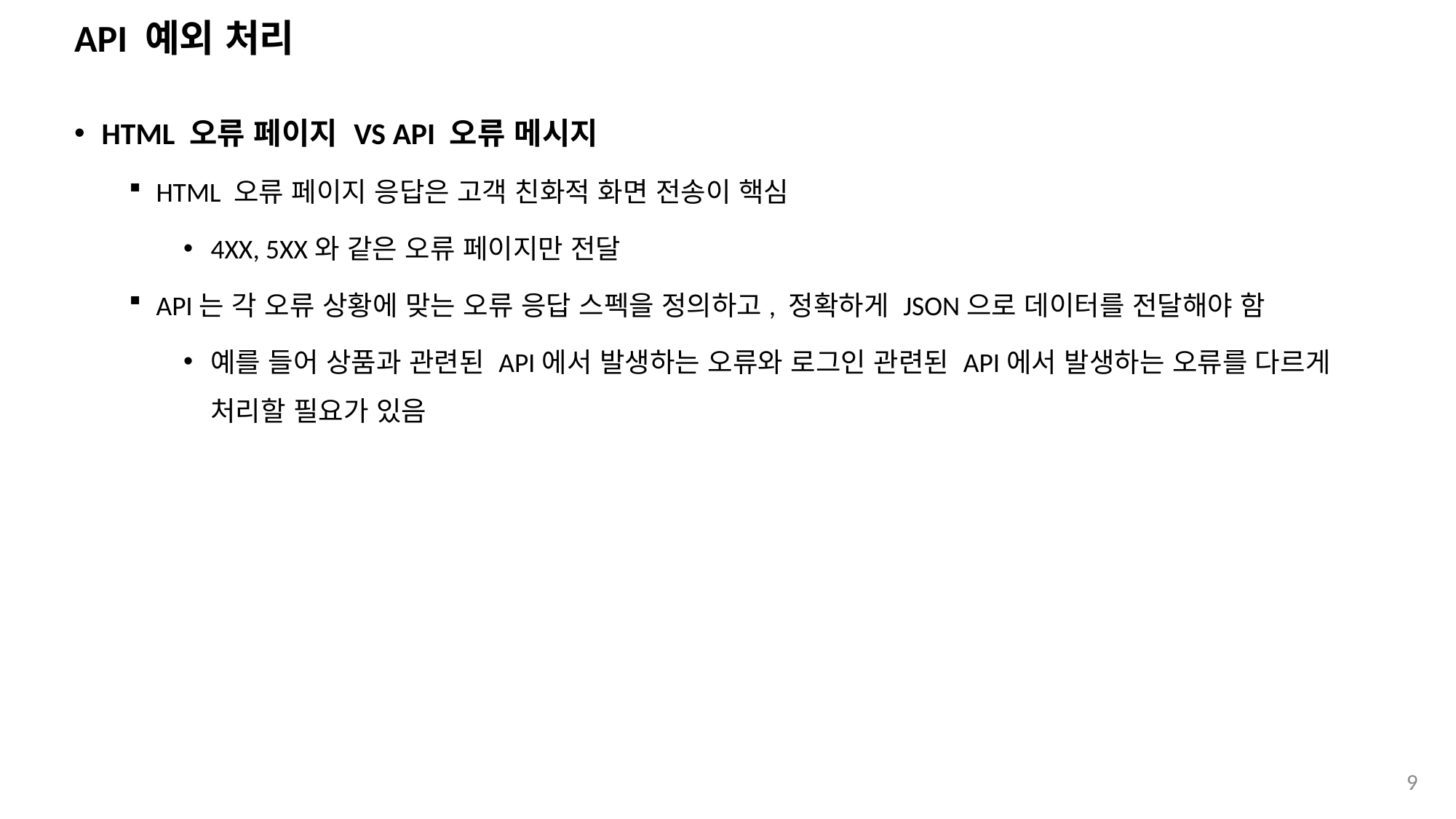

# API 예외 처리
HTML 오류 페이지 VS API 오류 메시지
HTML 오류 페이지 응답은 고객 친화적 화면 전송이 핵심
4XX, 5XX와 같은 오류 페이지만 전달
API는 각 오류 상황에 맞는 오류 응답 스펙을 정의하고, 정확하게 JSON으로 데이터를 전달해야 함
예를 들어 상품과 관련된 API에서 발생하는 오류와 로그인 관련된 API에서 발생하는 오류를 다르게 처리할 필요가 있음

9